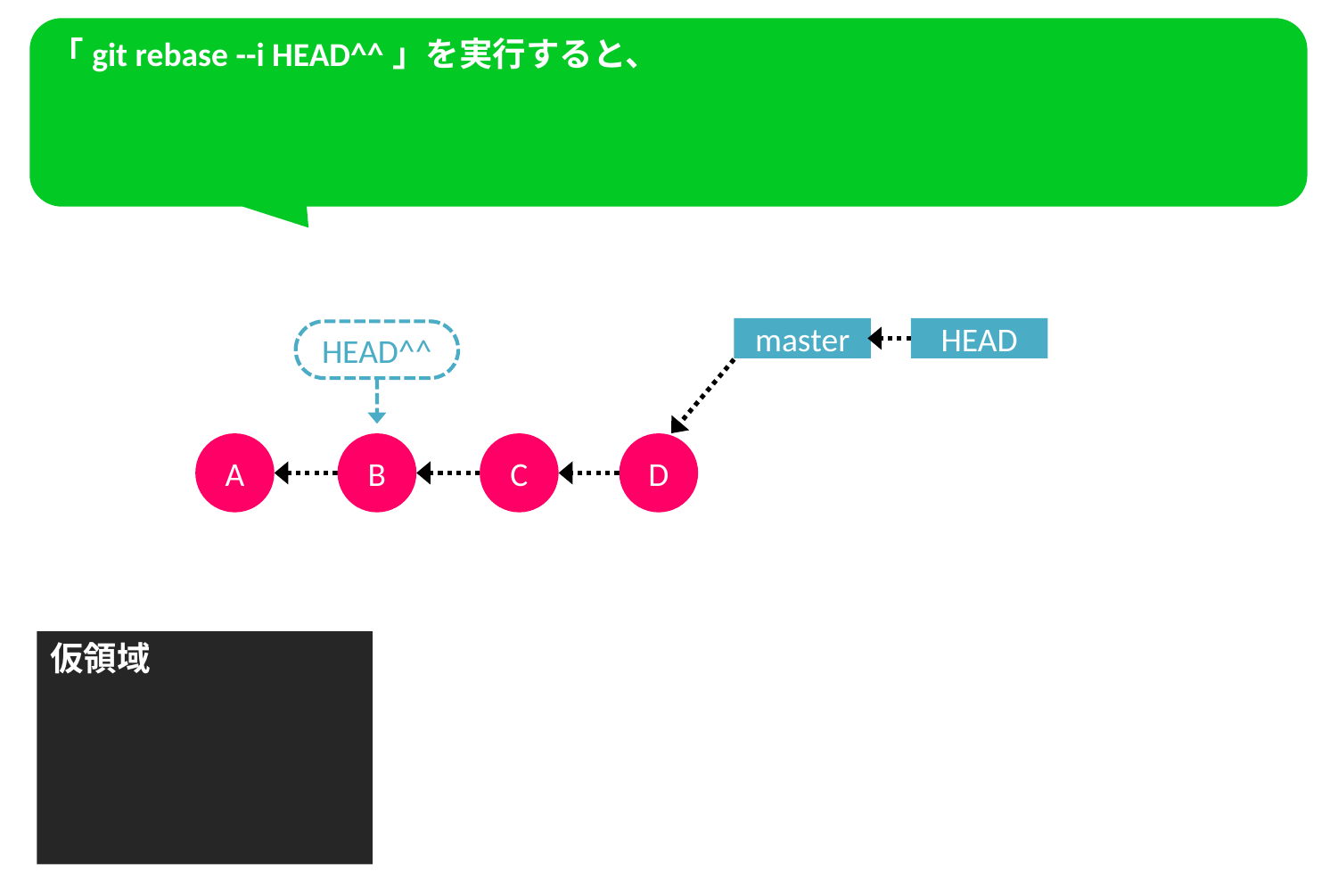

「git rebase --i HEAD^^」を実行すると、

master
HEAD
HEAD^^
A
B
C
D
仮領域